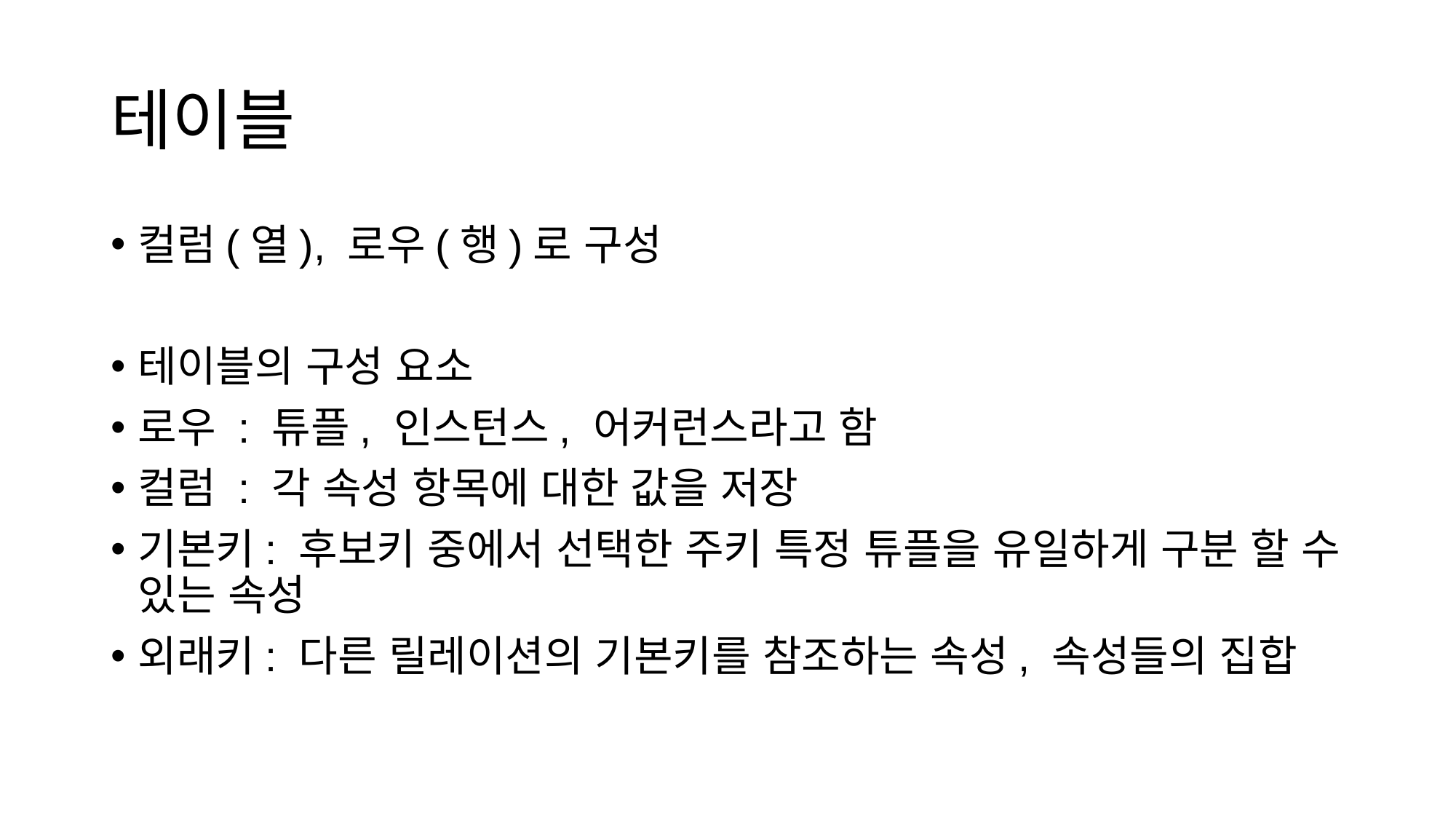

# 테이블
컬럼(열), 로우(행)로 구성

테이블의 구성 요소
로우 : 튜플, 인스턴스, 어커런스라고 함
컬럼 : 각 속성 항목에 대한 값을 저장
기본키: 후보키 중에서 선택한 주키 특정 튜플을 유일하게 구분 할 수 있는 속성
외래키: 다른 릴레이션의 기본키를 참조하는 속성, 속성들의 집합